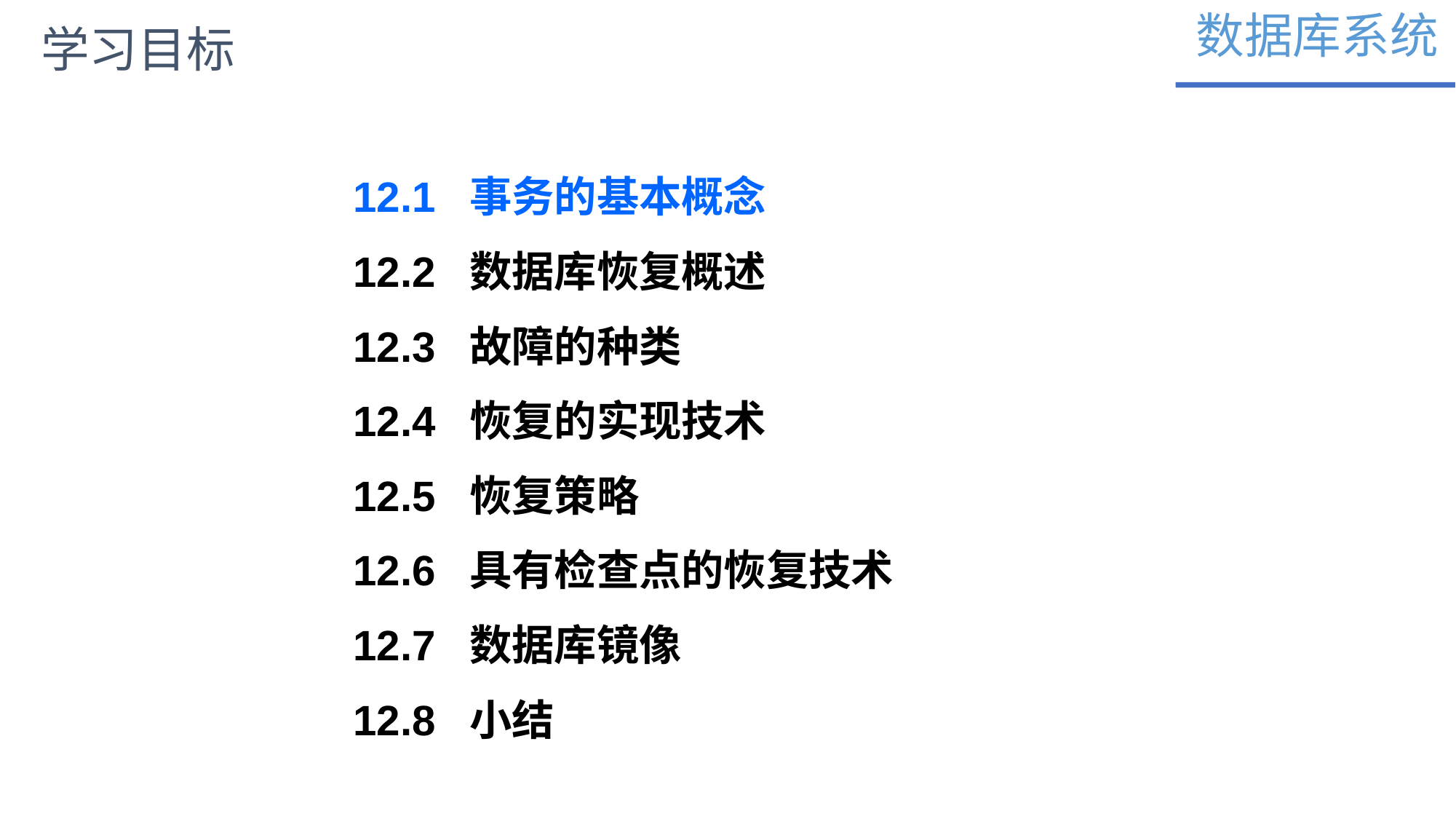

数据库系统
# 学习目标

12.1  事务的基本概念
12.2  数据库恢复概述
12.3  故障的种类
12.4  恢复的实现技术
12.5  恢复策略
12.6  具有检查点的恢复技术
12.7  数据库镜像
12.8  小结